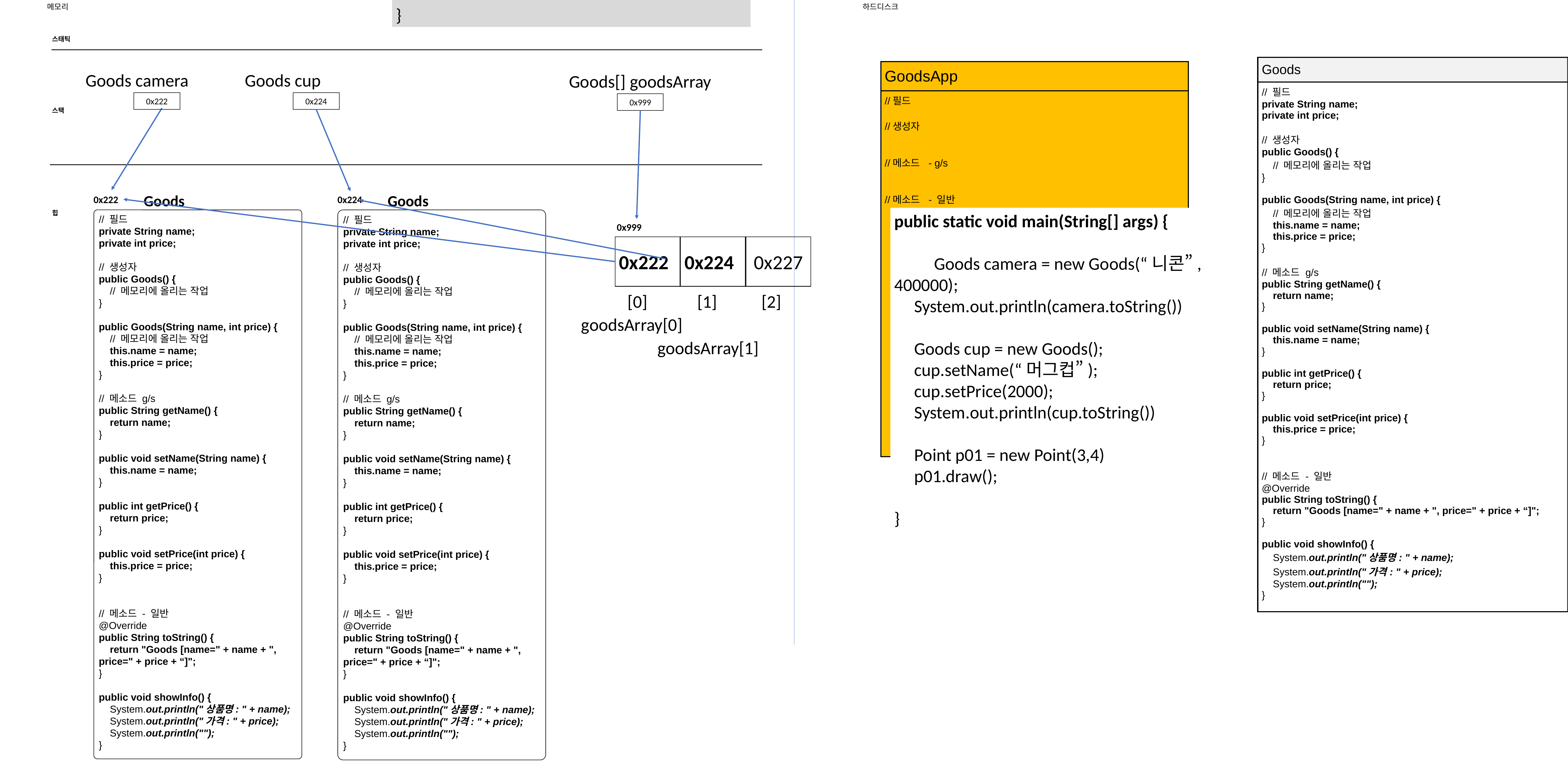

메모리
하드디스크
GoodsApp.main()
public static void main(String[] args) {

	Goods camera = new Goods(“니콘”, 400000);
     System.out.println(camera.toString())

     Goods cup = new Goods();
     cup.setName(“머그컵”);
     cup.setPrice(2000);
     System.out.println(cup.toString())

}
 Goods.totalCount; 1
int totalCount =3
 Goods.totalCount;
스태틱
| Goods |
| --- |
| // 필드 private String name; private int price; // 생성자 public Goods() { // 메모리에 올리는 작업 } public Goods(String name, int price) { // 메모리에 올리는 작업 this.name = name; this.price = price; } // 메소드 g/s public String getName() { return name; } public void setName(String name) { this.name = name; } public int getPrice() { return price; } public void setPrice(int price) { this.price = price; } // 메소드 - 일반 @Override public String toString() { return "Goods [name=" + name + ", price=" + price + “]"; } public void showInfo() { System.out.println("상품명: " + name); System.out.println("가격: " + price); System.out.println(""); } |
| GoodsApp |
| --- |
| //필드 //생성자 //메소드 - g/s //메소드 - 일반 |
Goods camera
Goods cup
Goods[] goodsArray
0x222
0x224
0x999
스택
Goods
Goods
0x222
0x224
힙
public static void main(String[] args) {

	Goods camera = new Goods(“니콘”, 400000);
     System.out.println(camera.toString())

     Goods cup = new Goods();
     cup.setName(“머그컵”);
     cup.setPrice(2000);
     System.out.println(cup.toString())

     Point p01 = new Point(3,4)
     p01.draw();

}
// 필드
private String name;
private int price;

// 생성자
public Goods() {
    // 메모리에 올리는 작업
}

public Goods(String name, int price) {
    // 메모리에 올리는 작업
    this.name = name;
    this.price = price;
}

// 메소드 g/s
public String getName() {
    return name;
}

public void setName(String name) {
    this.name = name;
}

public int getPrice() {
    return price;
}

public void setPrice(int price) {
    this.price = price;
}

// 메소드 - 일반
@Override
public String toString() {
    return "Goods [name=" + name + ", price=" + price + “]";
}

public void showInfo() {
    System.out.println("상품명: " + name);
    System.out.println("가격: " + price);
    System.out.println("");
}
// 필드
private String name;
private int price;

// 생성자
public Goods() {
    // 메모리에 올리는 작업
}

public Goods(String name, int price) {
    // 메모리에 올리는 작업
    this.name = name;
    this.price = price;
}

// 메소드 g/s
public String getName() {
    return name;
}

public void setName(String name) {
    this.name = name;
}

public int getPrice() {
    return price;
}

public void setPrice(int price) {
    this.price = price;
}

// 메소드 - 일반
@Override
public String toString() {
    return "Goods [name=" + name + ", price=" + price + “]";
}

public void showInfo() {
    System.out.println("상품명: " + name);
    System.out.println("가격: " + price);
    System.out.println("");
}
0x999
0x222
0x224
0x227
[0]
[1]
[2]
goodsArray[0]
goodsArray[1]